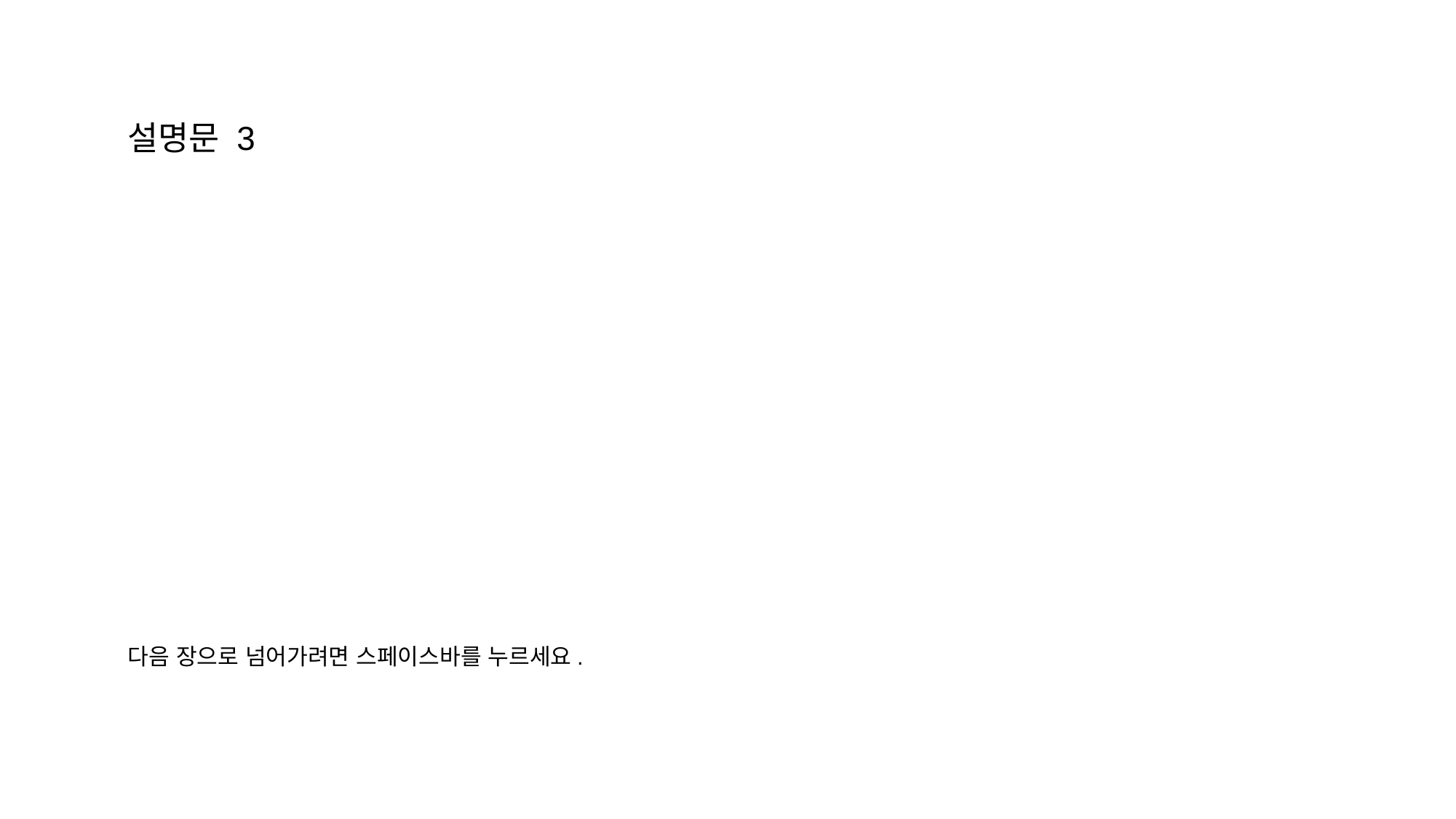

설명문 3

다음 장으로 넘어가려면 스페이스바를 누르세요.